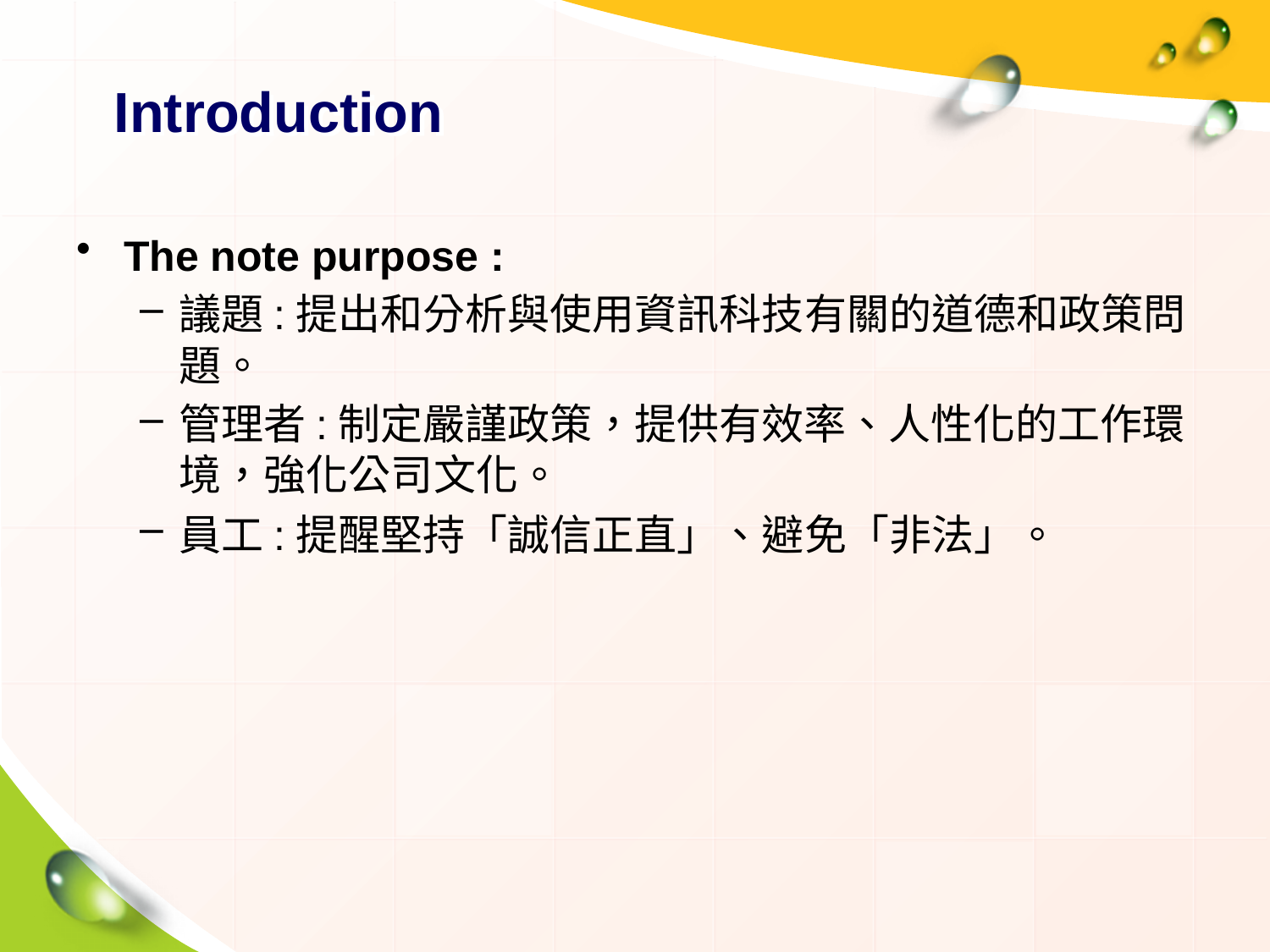

# Introduction
The note purpose :
議題:提出和分析與使用資訊科技有關的道德和政策問題。
管理者:制定嚴謹政策，提供有效率、人性化的工作環境，強化公司文化。
員工:提醒堅持「誠信正直」、避免「非法」。